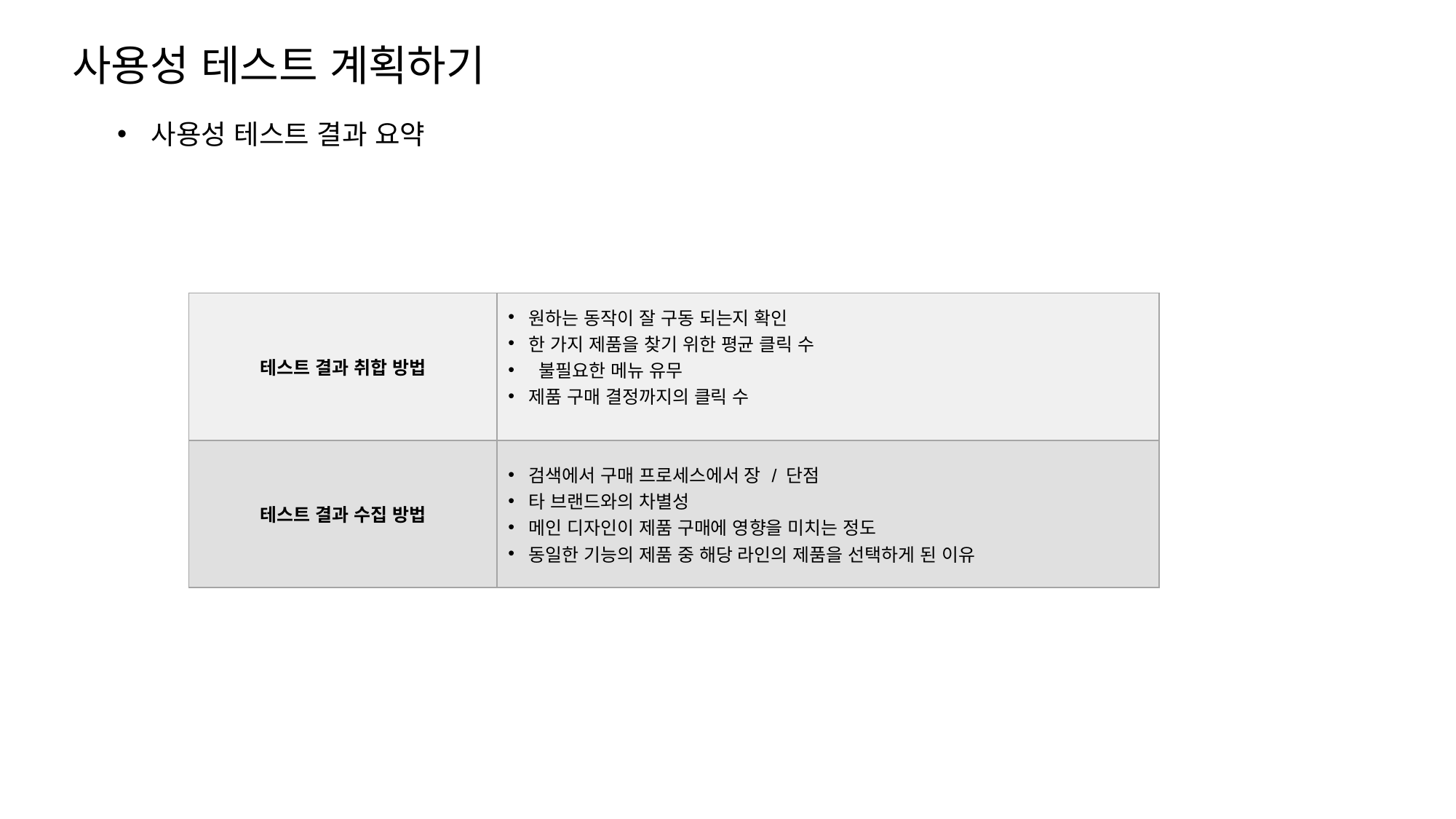

사용성 테스트 계획하기
사용성 테스트 결과 요약
| 테스트 결과 취합 방법 | 원하는 동작이 잘 구동 되는지 확인 한 가지 제품을 찾기 위한 평균 클릭 수 불필요한 메뉴 유무 제품 구매 결정까지의 클릭 수 |
| --- | --- |
| 테스트 결과 수집 방법 | 검색에서 구매 프로세스에서 장 / 단점 타 브랜드와의 차별성 메인 디자인이 제품 구매에 영향을 미치는 정도 동일한 기능의 제품 중 해당 라인의 제품을 선택하게 된 이유 |